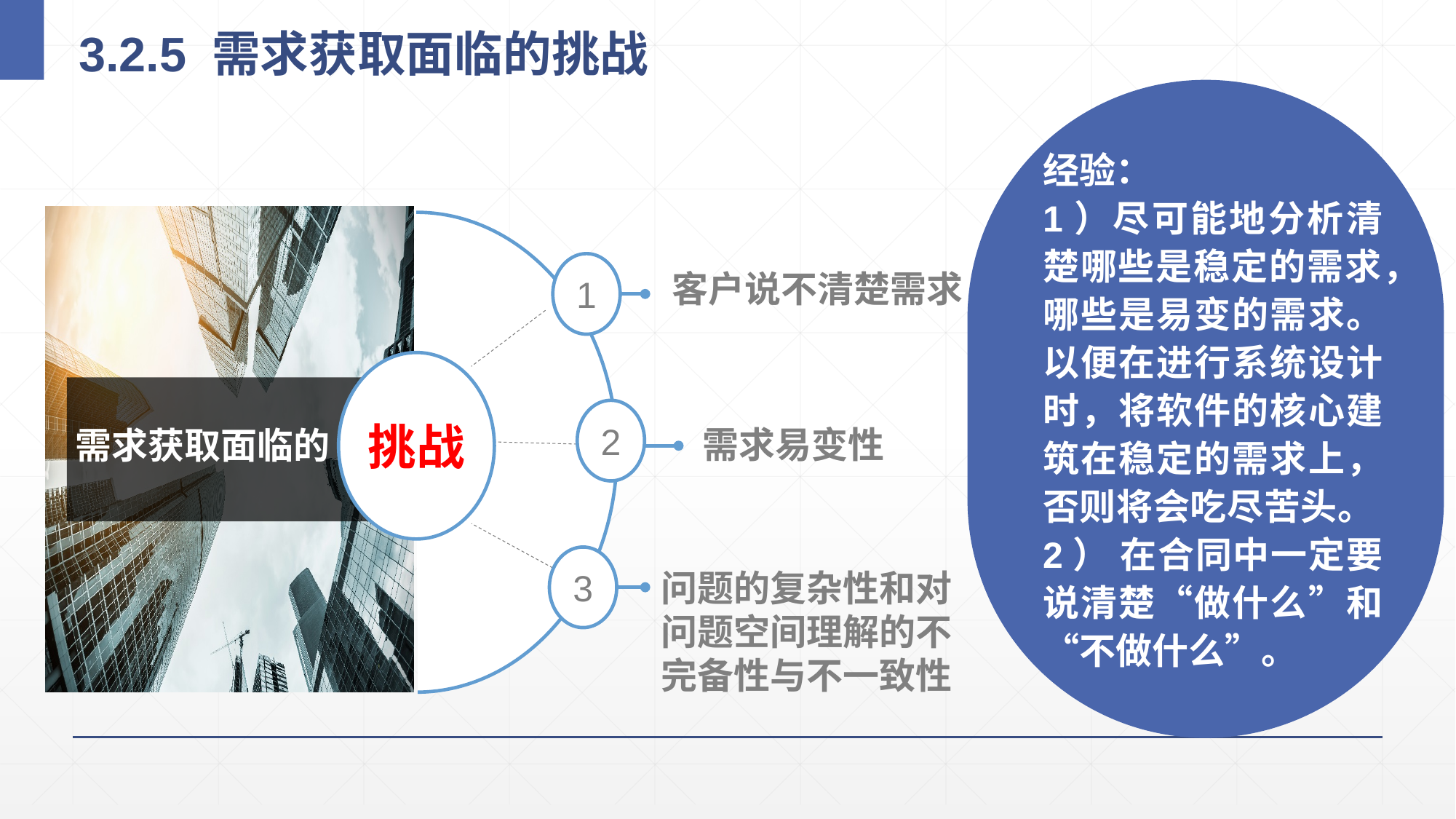

# 3.2.5 需求获取面临的挑战

经验：
1）尽可能地分析清楚哪些是稳定的需求，哪些是易变的需求。以便在进行系统设计时，将软件的核心建筑在稳定的需求上，否则将会吃尽苦头。2） 在合同中一定要说清楚“做什么”和“不做什么”。

1
客户说不清楚需求
挑战

需求获取面临的
2
需求易变性
3
问题的复杂性和对问题空间理解的不完备性与不一致性